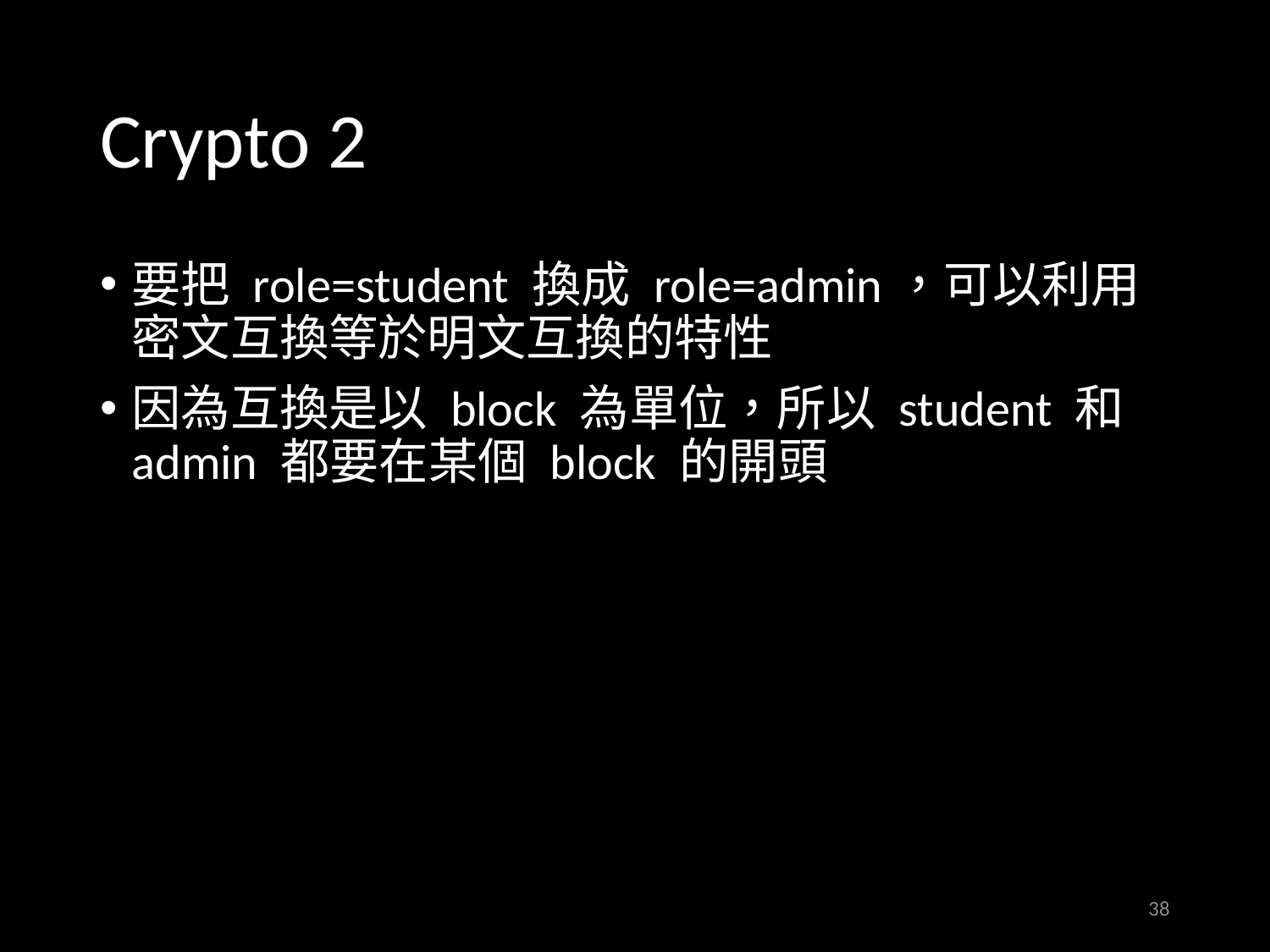

# Crypto 2
要把 role=student 換成 role=admin，可以利用密文互換等於明文互換的特性
因為互換是以 block 為單位，所以 student 和 admin 都要在某個 block 的開頭
38